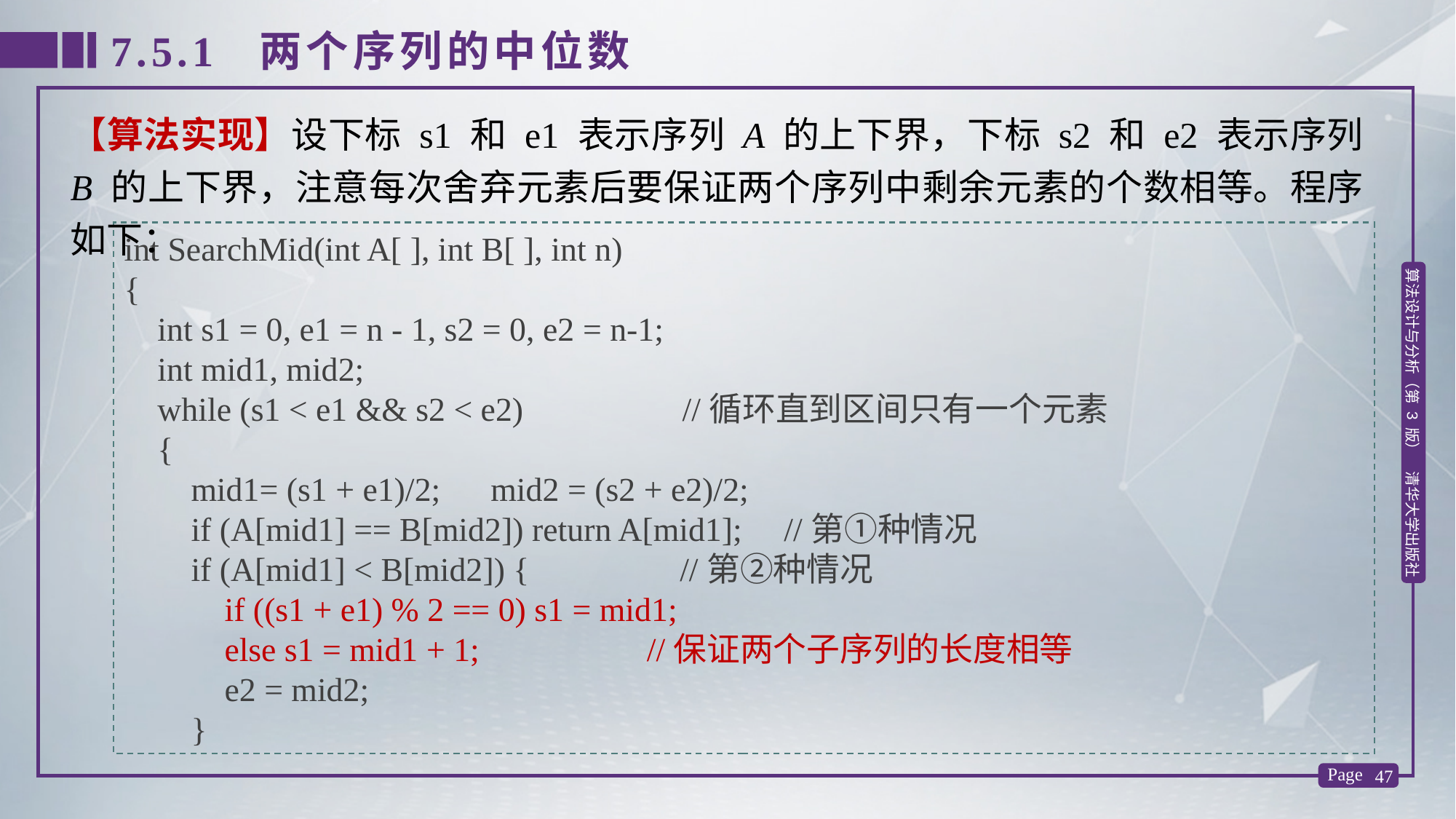

7.5.1  两个序列的中位数
【算法实现】设下标 s1 和 e1 表示序列 A 的上下界，下标 s2 和 e2 表示序列 B 的上下界，注意每次舍弃元素后要保证两个序列中剩余元素的个数相等。程序如下：
int SearchMid(int A[ ], int B[ ], int n)
{
    int s1 = 0, e1 = n - 1, s2 = 0, e2 = n-1;
    int mid1, mid2;
    while (s1 < e1 && s2 < e2)                   //循环直到区间只有一个元素
    {
        mid1= (s1 + e1)/2;      mid2 = (s2 + e2)/2;
        if (A[mid1] == B[mid2]) return A[mid1];     //第①种情况
        if (A[mid1] < B[mid2]) {                  //第②种情况
            if ((s1 + e1) % 2 == 0) s1 = mid1;
            else s1 = mid1 + 1;                    //保证两个子序列的长度相等
            e2 = mid2;
        }